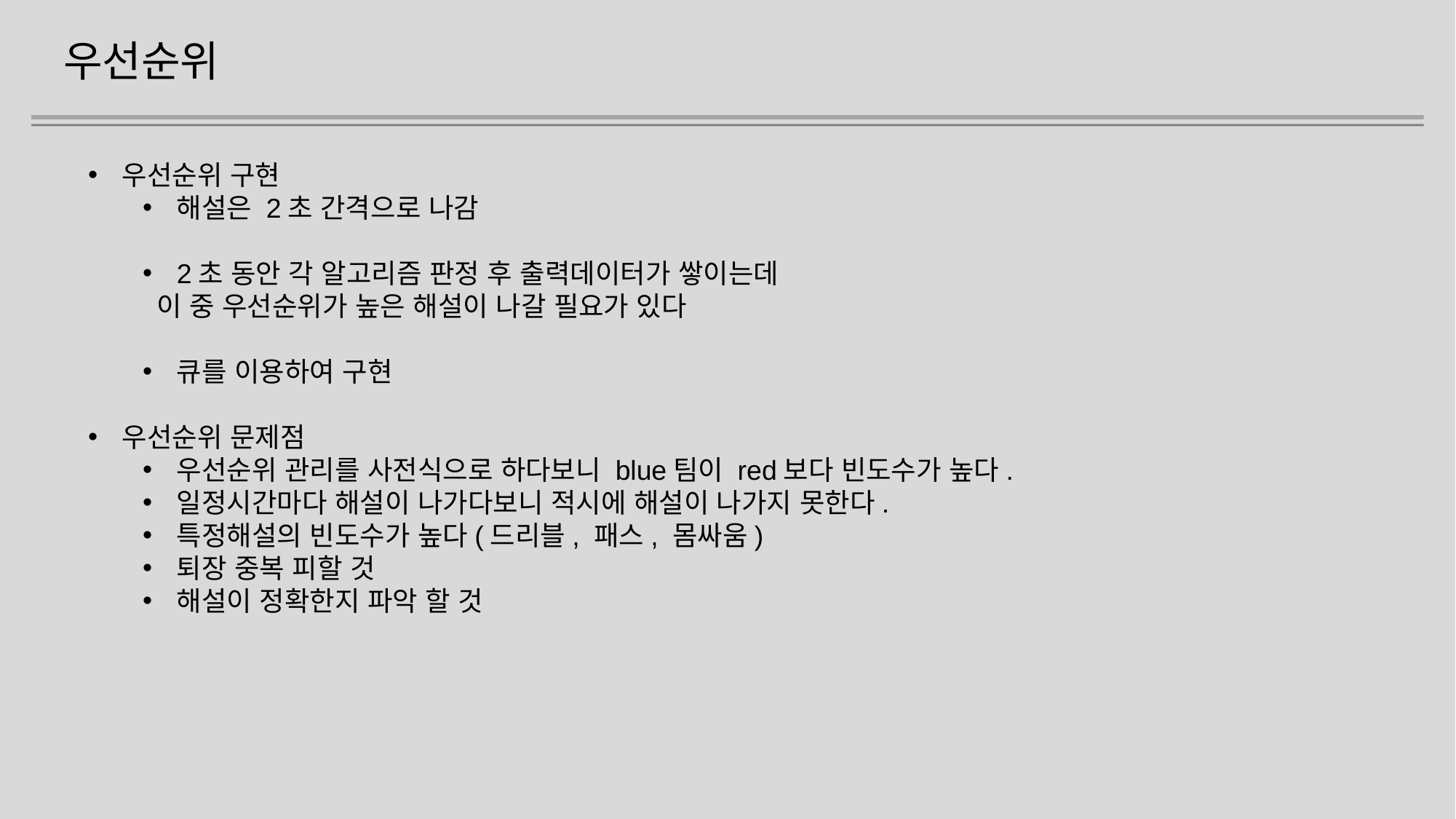

우선순위
우선순위 구현
해설은 2초 간격으로 나감

2초 동안 각 알고리즘 판정 후 출력데이터가 쌓이는데
 이 중 우선순위가 높은 해설이 나갈 필요가 있다

큐를 이용하여 구현

우선순위 문제점
우선순위 관리를 사전식으로 하다보니 blue팀이 red보다 빈도수가 높다.
일정시간마다 해설이 나가다보니 적시에 해설이 나가지 못한다.
특정해설의 빈도수가 높다(드리블, 패스, 몸싸움)
퇴장 중복 피할 것
해설이 정확한지 파악 할 것